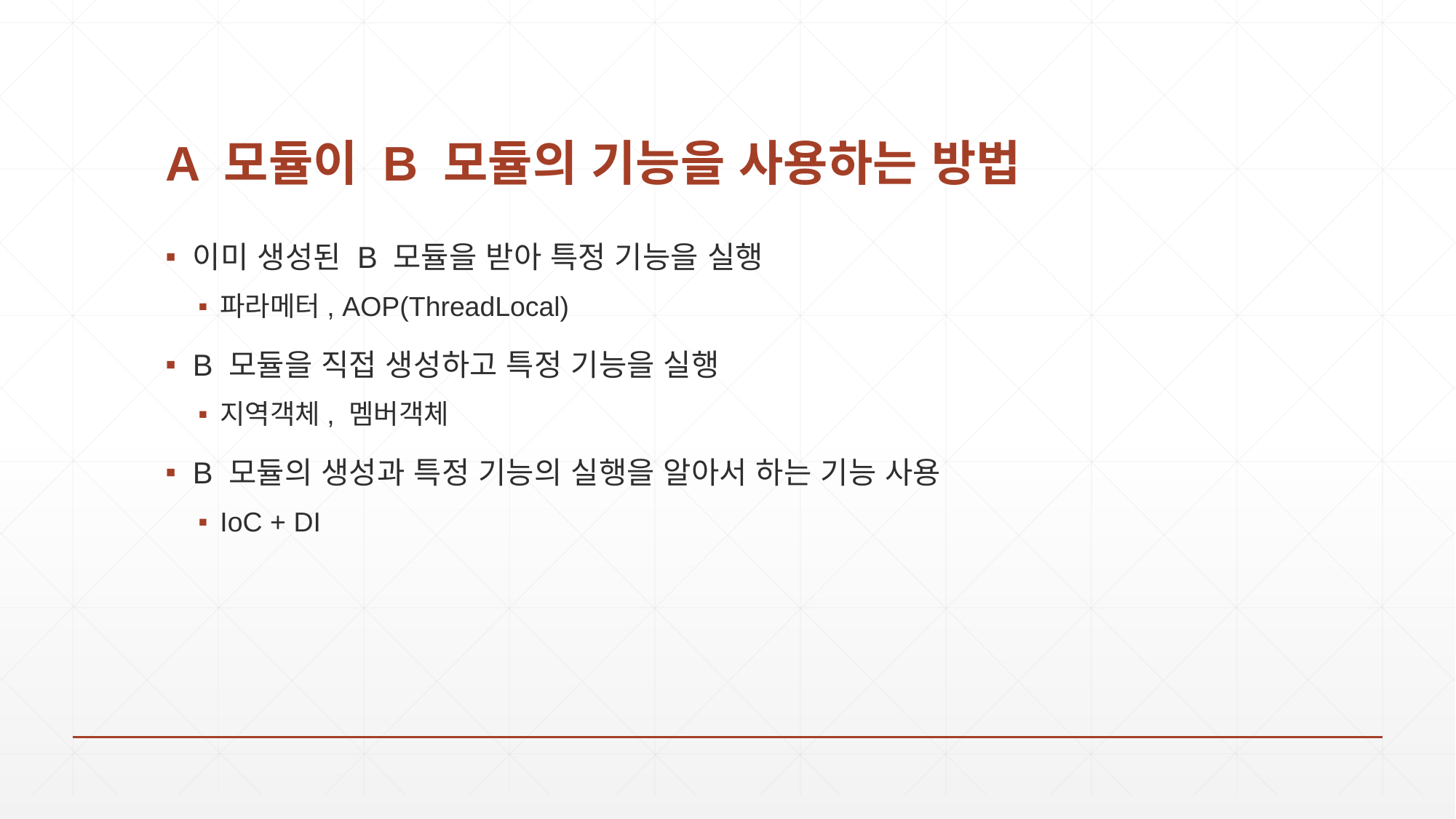

# A 모듈이 B 모듈의 기능을 사용하는 방법
이미 생성된 B 모듈을 받아 특정 기능을 실행
파라메터, AOP(ThreadLocal)
B 모듈을 직접 생성하고 특정 기능을 실행
지역객체, 멤버객체
B 모듈의 생성과 특정 기능의 실행을 알아서 하는 기능 사용
IoC + DI